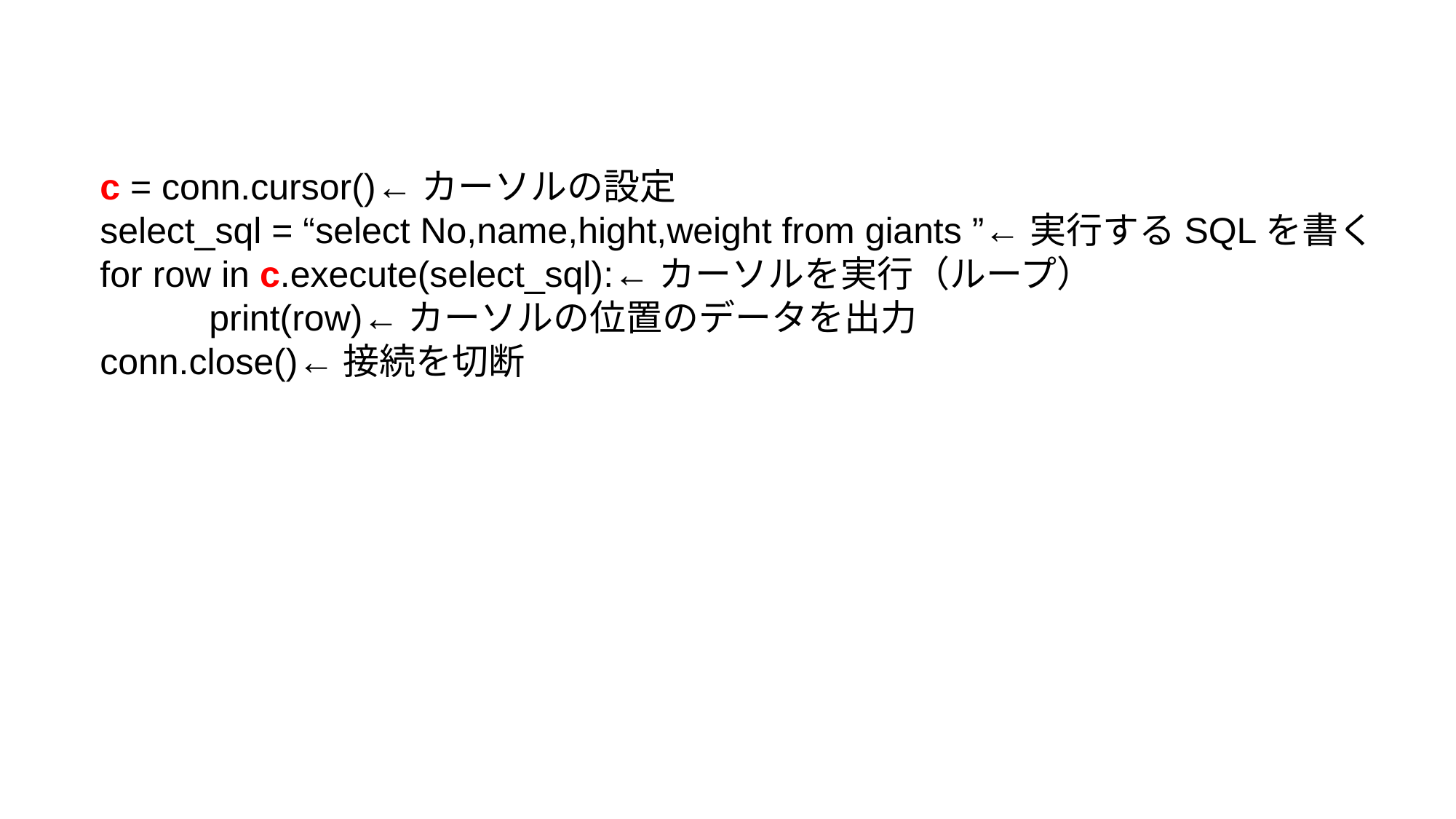

c = conn.cursor()←カーソルの設定
select_sql = “select No,name,hight,weight from giants ”←実行するSQLを書く
for row in c.execute(select_sql):←カーソルを実行（ループ）
	print(row)←カーソルの位置のデータを出力
conn.close()←接続を切断